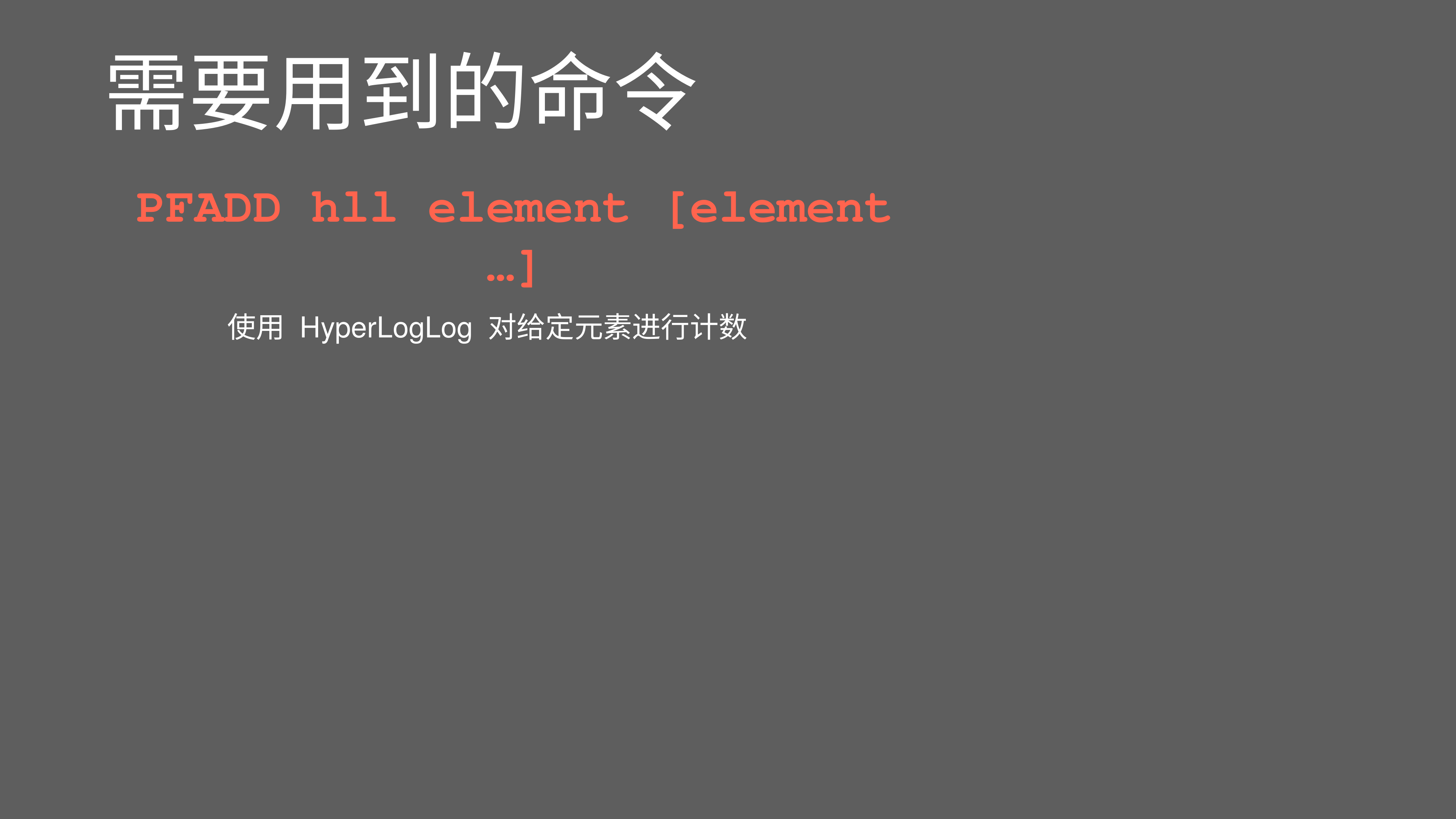

# 需要用到的命令
PFADD hll element [element …]
使用 HyperLogLog 对给定元素进行计数